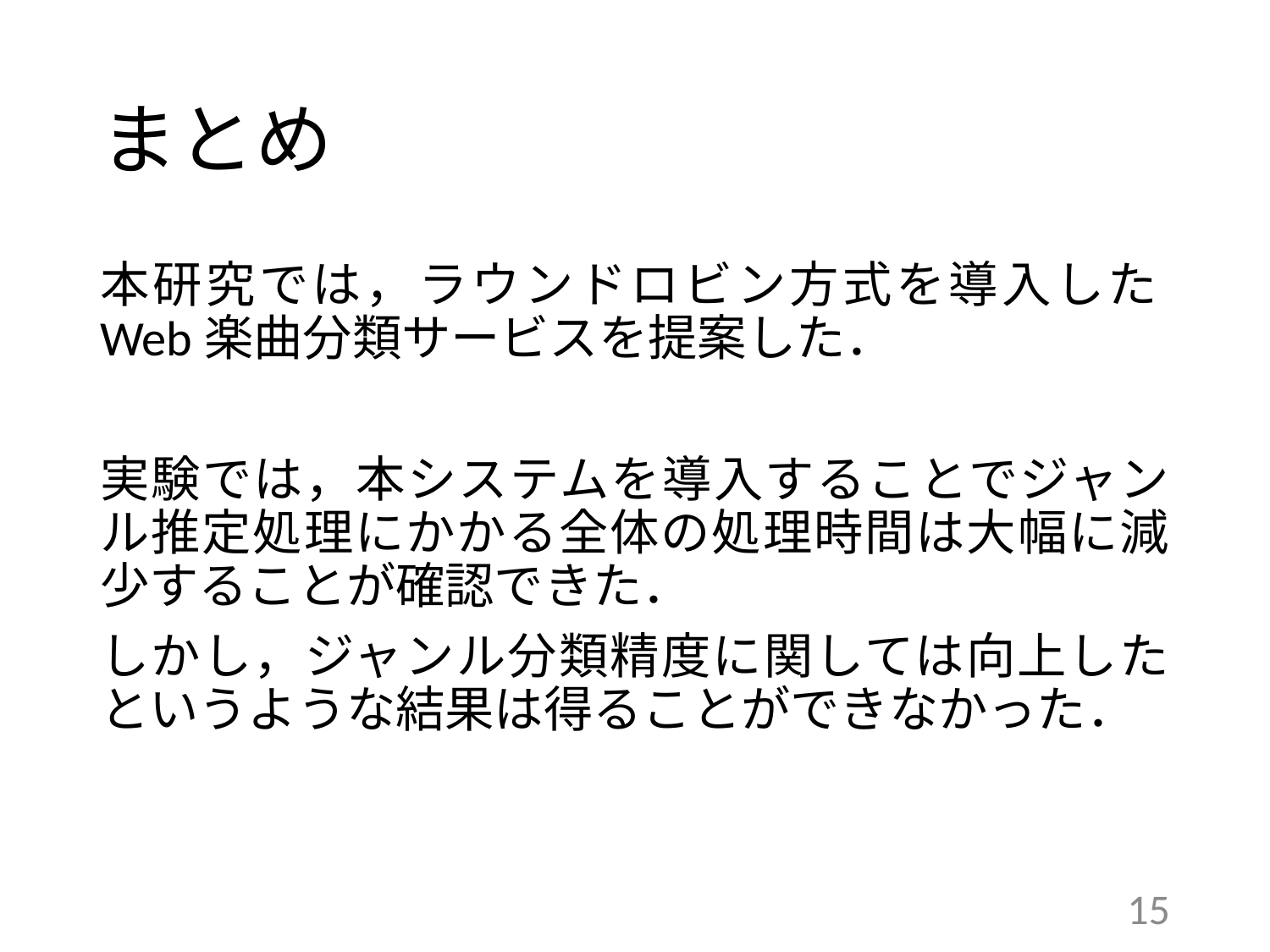

# まとめ
本研究では，ラウンドロビン方式を導入したWeb楽曲分類サービスを提案した．

実験では，本システムを導入することでジャンル推定処理にかかる全体の処理時間は大幅に減少することが確認できた．
しかし，ジャンル分類精度に関しては向上したというような結果は得ることができなかった．
15